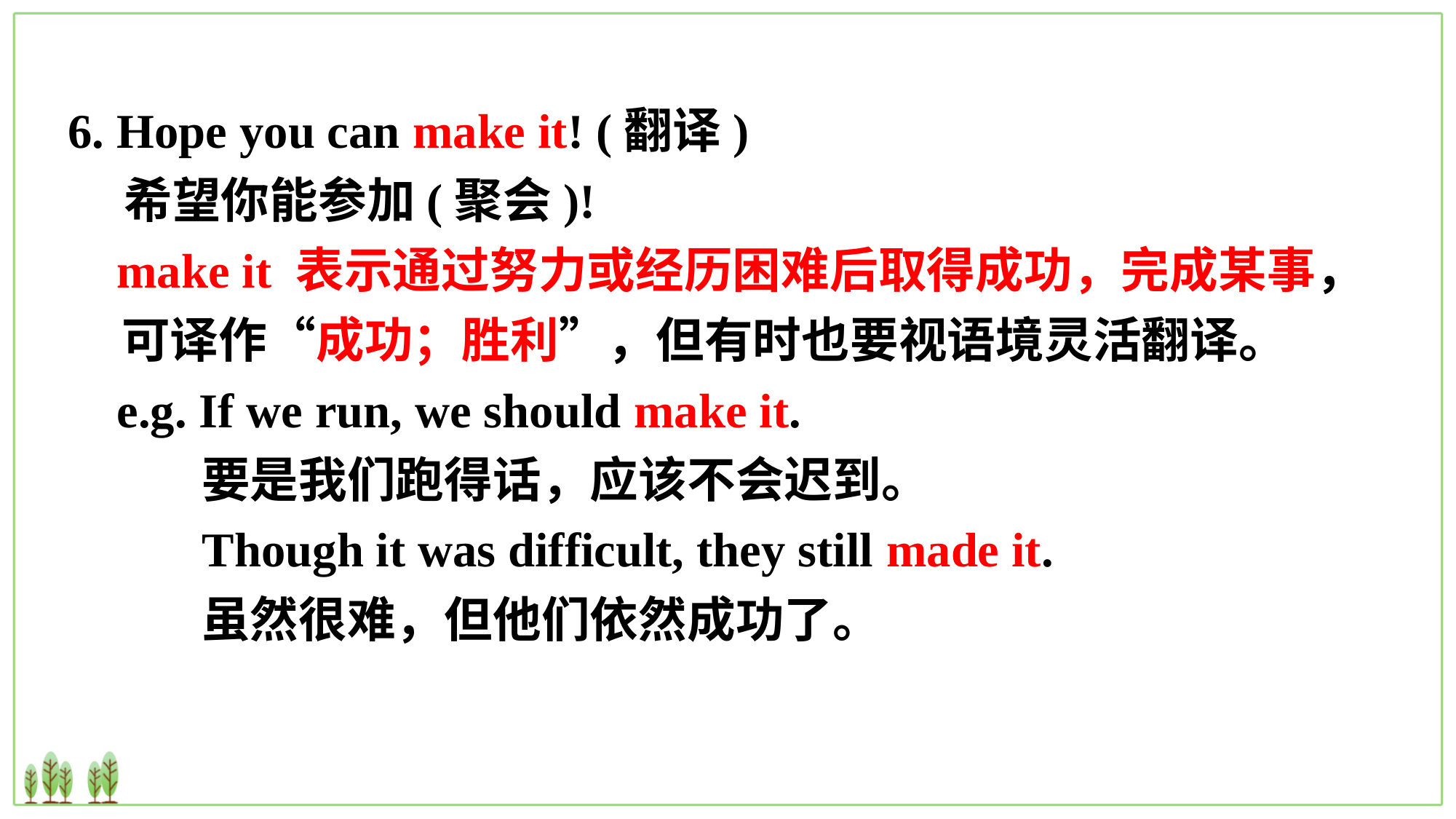

6. Hope you can make it! (翻译)
    希望你能参加(聚会)!
    make it 表示通过努力或经历困难后取得成功，完成某事，可译作“成功；胜利”，但有时也要视语境灵活翻译。
    e.g. If we run, we should make it.
           要是我们跑得话，应该不会迟到。
           Though it was difficult, they still made it.
           虽然很难，但他们依然成功了。